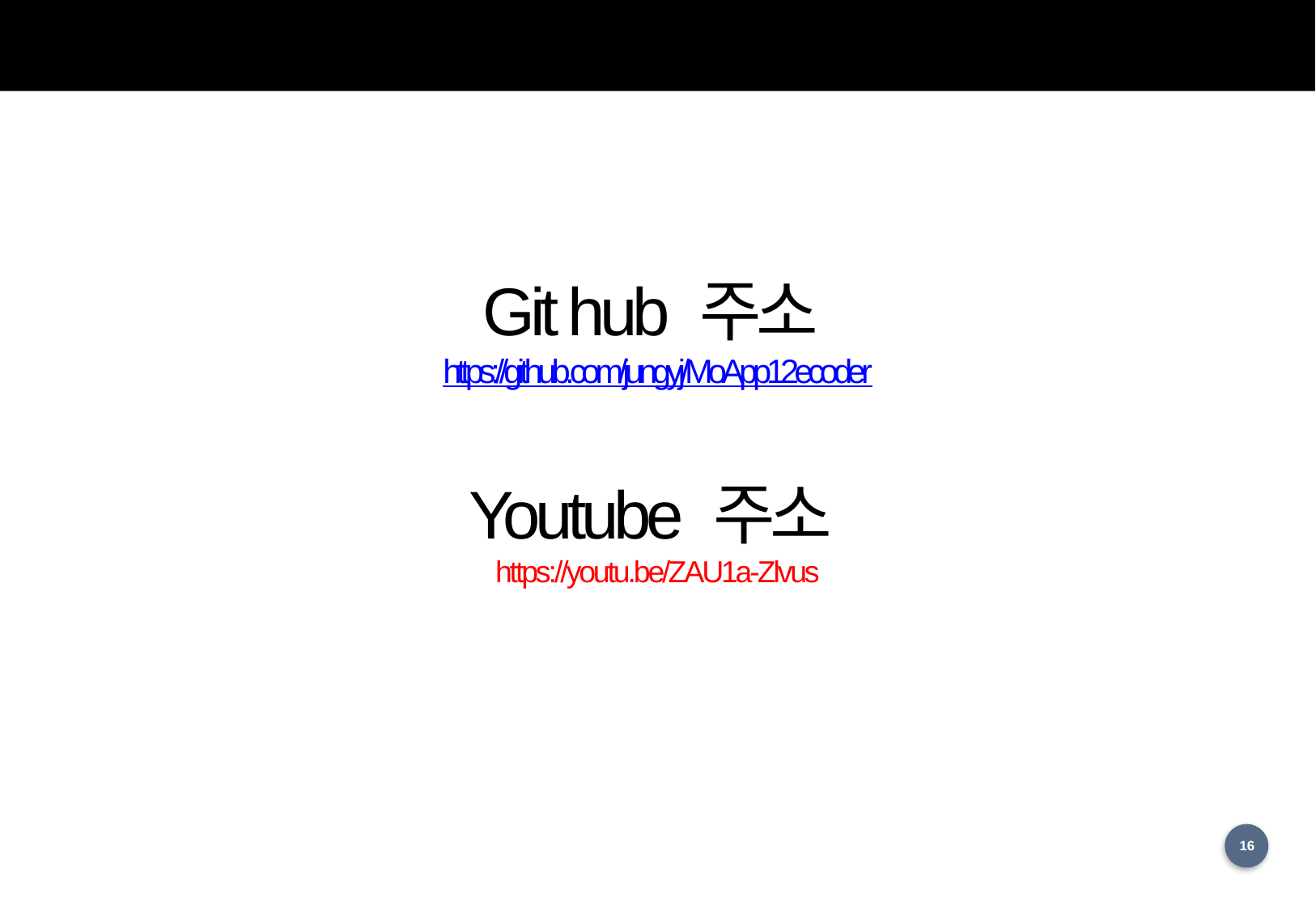

Git hub 주소
https://github.com/jungyj/MoApp12ecoder

Youtube 주소
https://youtu.be/ZAU1a-Zlvus